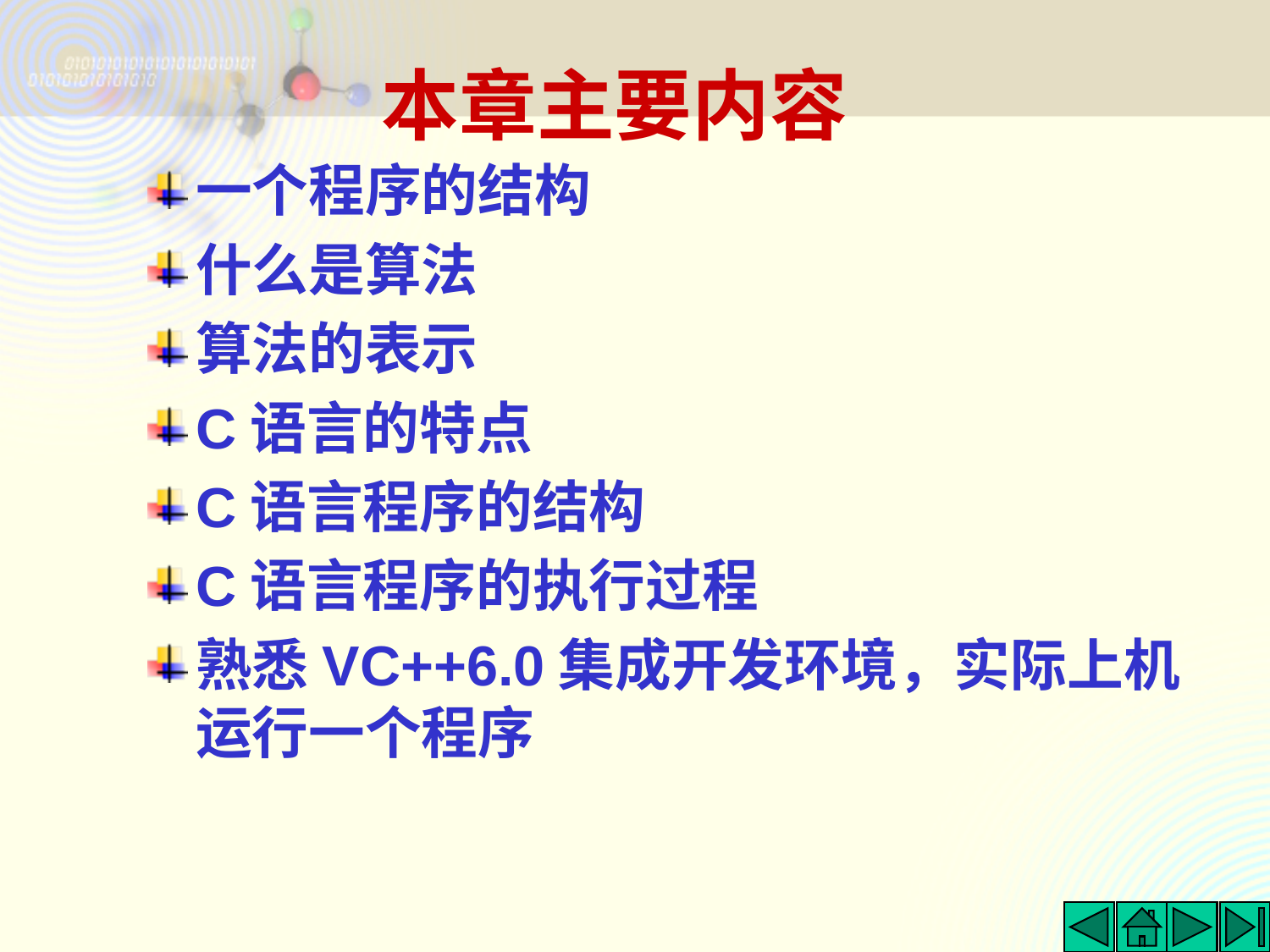

# 本章主要内容
一个程序的结构
什么是算法
算法的表示
C语言的特点
C语言程序的结构
C语言程序的执行过程
熟悉VC++6.0集成开发环境，实际上机运行一个程序